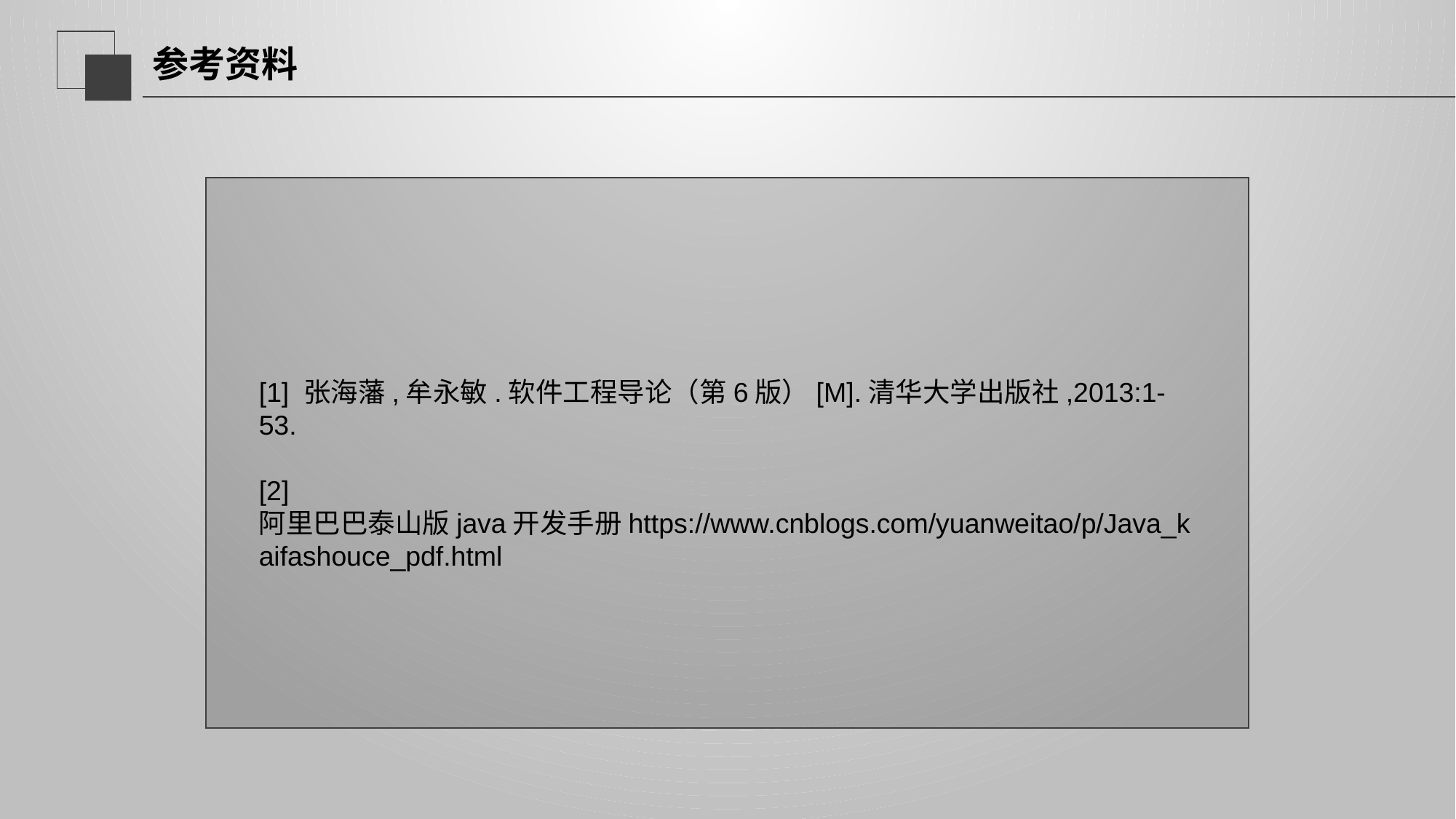

# 参考资料

[1] 张海藩,牟永敏.软件工程导论（第6版）[M].清华大学出版社,2013:1-53.

[2] 阿里巴巴泰山版java开发手册https://www.cnblogs.com/yuanweitao/p/Java_kaifashouce_pdf.html